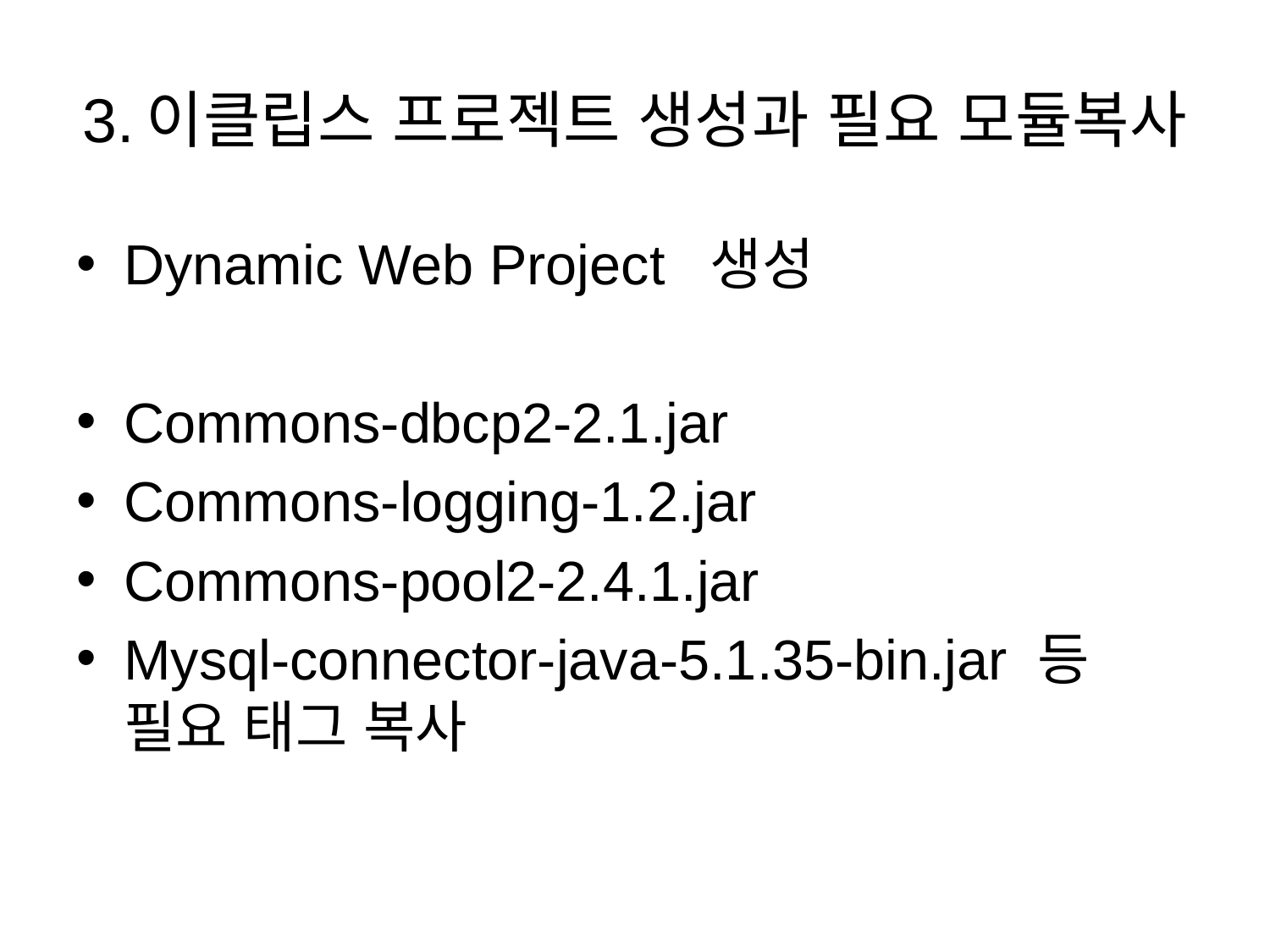

# 3.이클립스 프로젝트 생성과 필요 모듈복사
Dynamic Web Project  생성

Commons-dbcp2-2.1.jar
Commons-logging-1.2.jar
Commons-pool2-2.4.1.jar
Mysql-connector-java-5.1.35-bin.jar 등 필요 태그 복사